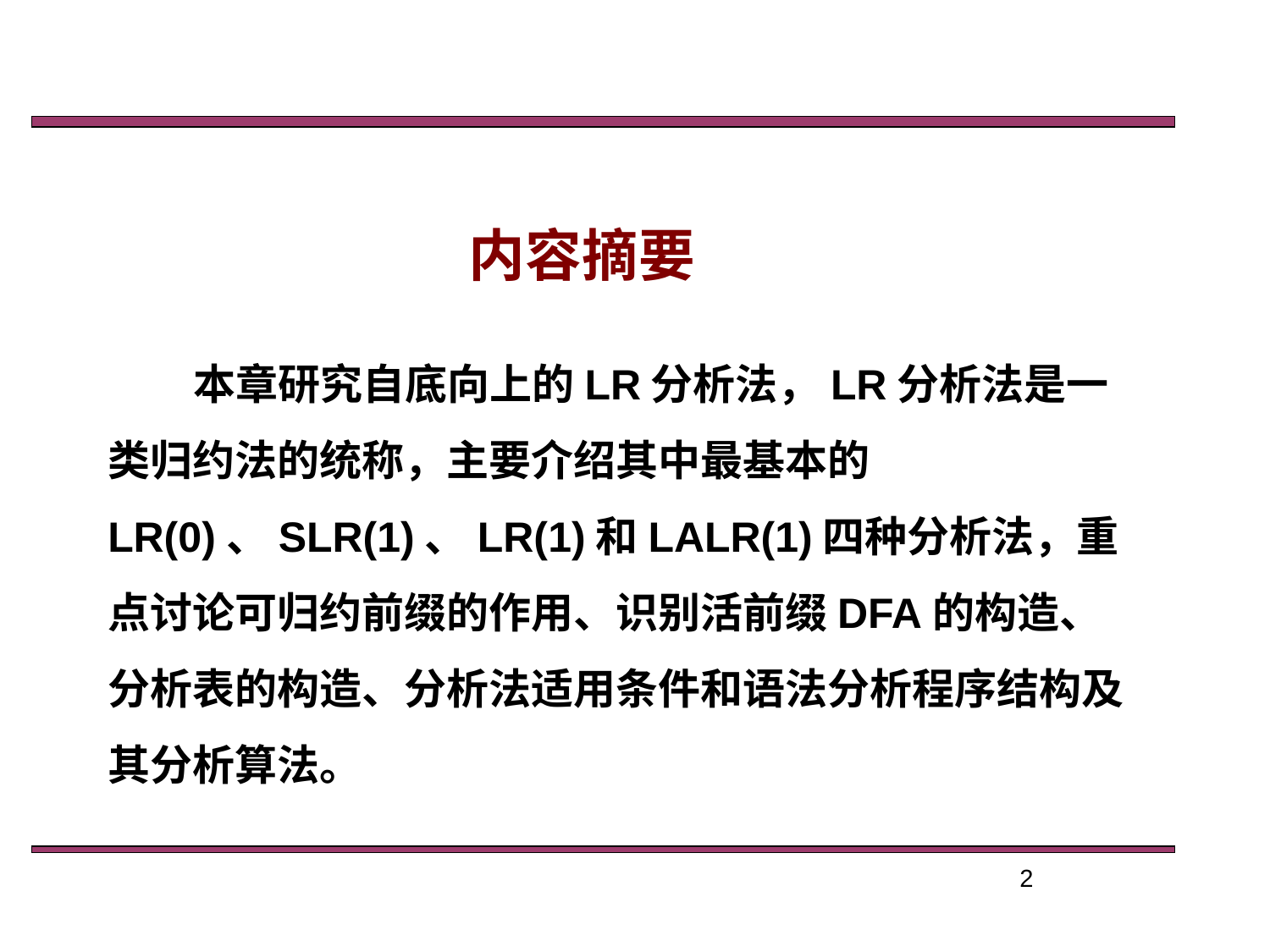

内容摘要
本章研究自底向上的LR分析法，LR分析法是一类归约法的统称，主要介绍其中最基本的LR(0)、SLR(1)、LR(1)和LALR(1)四种分析法，重点讨论可归约前缀的作用、识别活前缀DFA的构造、分析表的构造、分析法适用条件和语法分析程序结构及其分析算法。
2